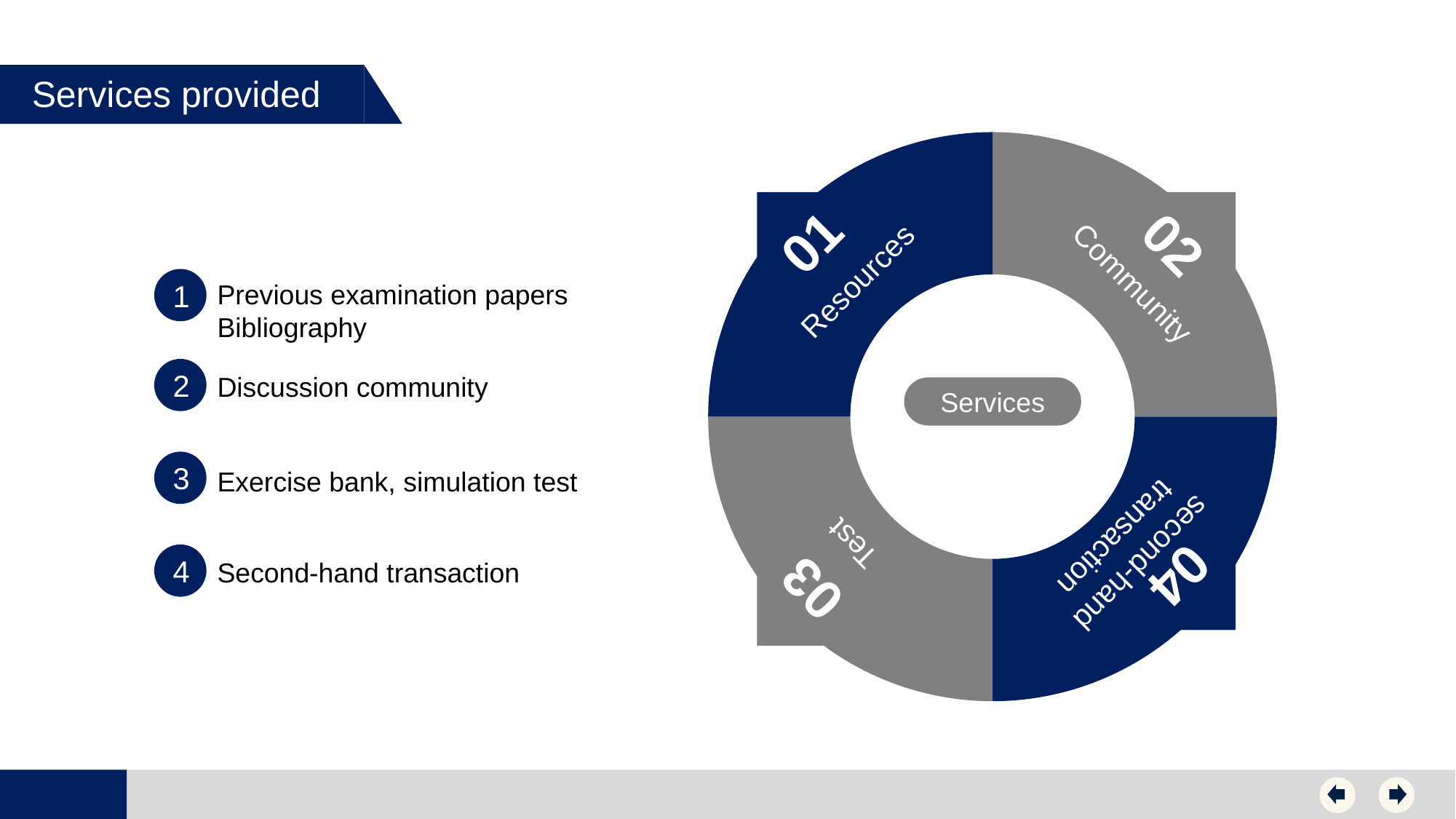

Services provided

### Chart

| Category | 销售额 |
|---|---|
| 第一季度 | 30.0 |
| 第二季度 | 30.0 |
| 第三季度 | 30.0 |
| 第四季度 | 30.0 |

01
02
Resources
Community
second-hand transaction
Test
04

03

1
Previous examination papers
Bibliography
2
Discussion community
Services
3
Exercise bank, simulation test
4
Second-hand transaction